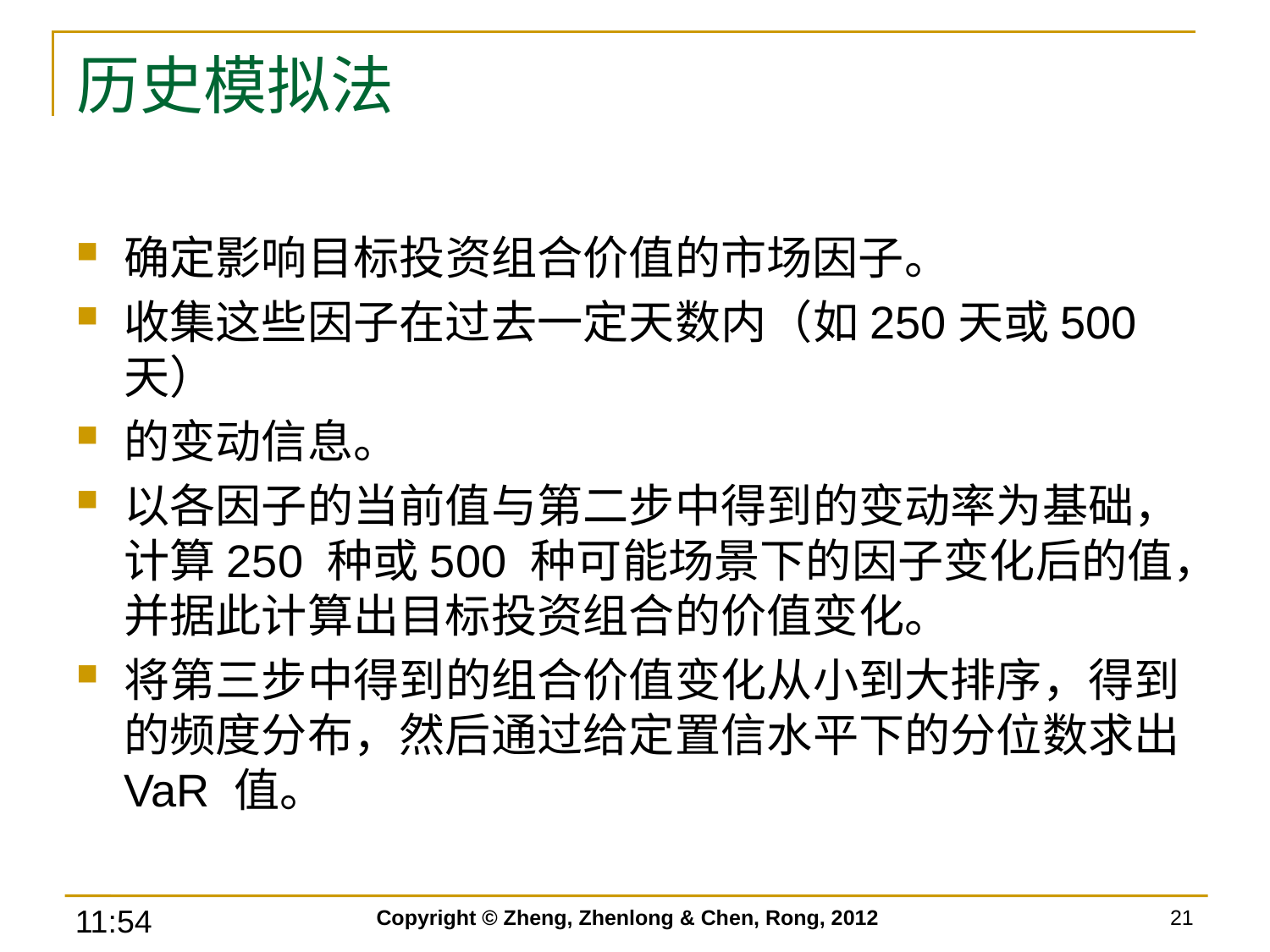

# 历史模拟法
确定影响目标投资组合价值的市场因子。
收集这些因子在过去一定天数内（如250天或500天）
的变动信息。
以各因子的当前值与第二步中得到的变动率为基础，计算250 种或500 种可能场景下的因子变化后的值，并据此计算出目标投资组合的价值变化。
将第三步中得到的组合价值变化从小到大排序，得到的频度分布，然后通过给定置信水平下的分位数求出VaR 值。
Copyright © Zheng, Zhenlong & Chen, Rong, 2012
21